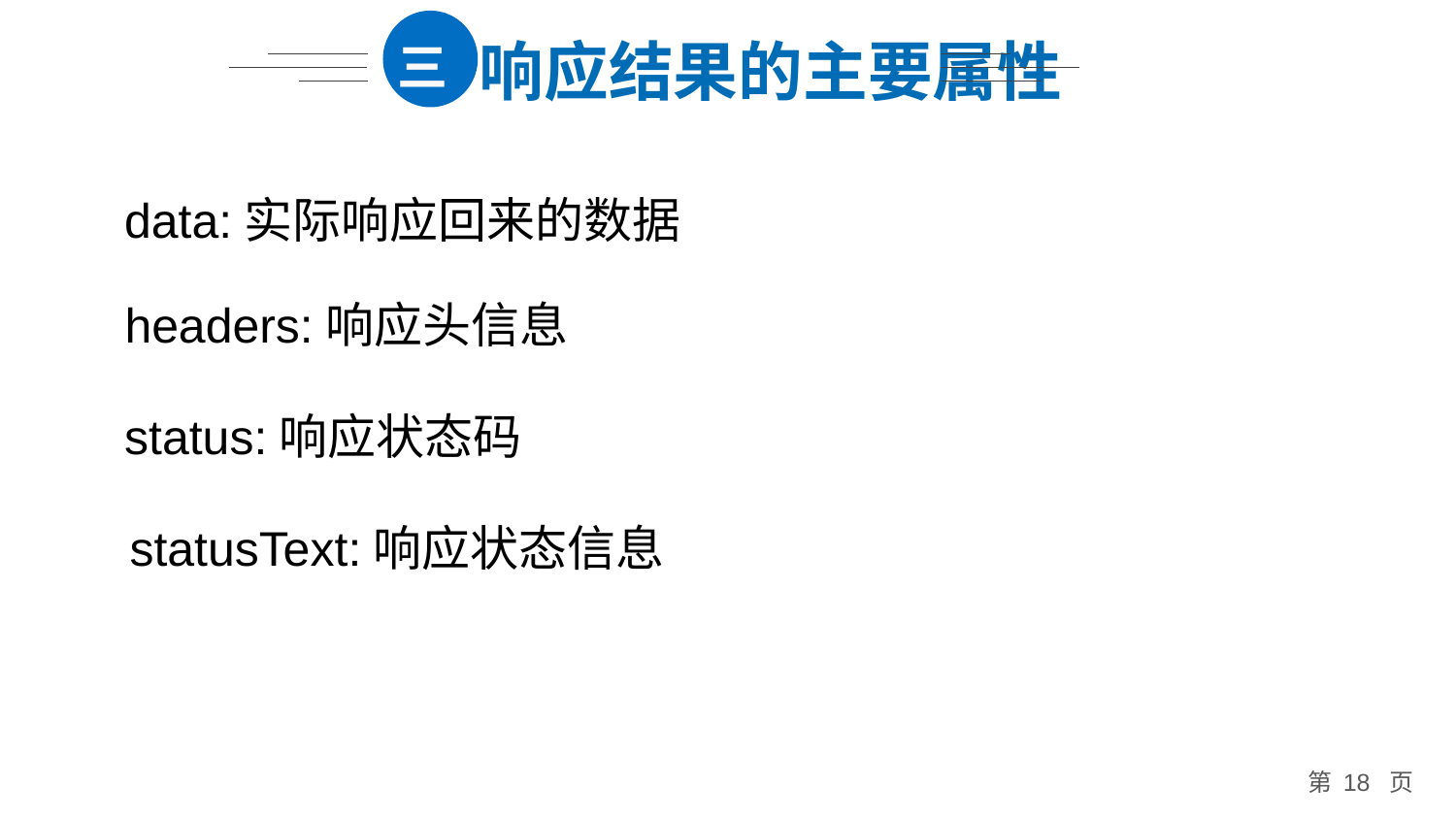

三
响应结果的主要属性
data:实际响应回来的数据
headers:响应头信息
status:响应状态码
statusText:响应状态信息